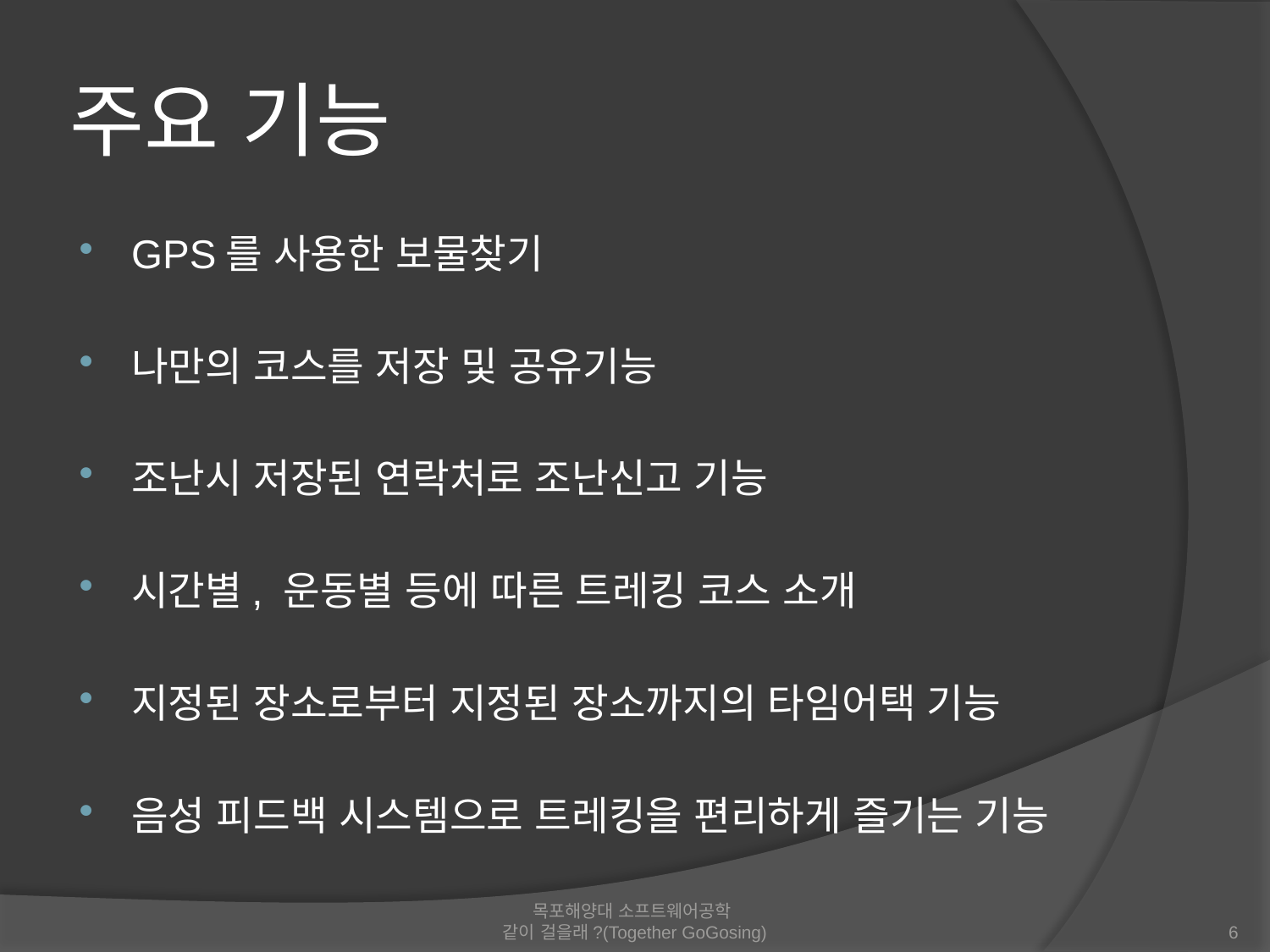

# 주요 기능
GPS를 사용한 보물찾기

나만의 코스를 저장 및 공유기능

조난시 저장된 연락처로 조난신고 기능

시간별, 운동별 등에 따른 트레킹 코스 소개

지정된 장소로부터 지정된 장소까지의 타임어택 기능

음성 피드백 시스템으로 트레킹을 편리하게 즐기는 기능

목포해양대 소프트웨어공학
같이 걸을래?(Together GoGosing)
6